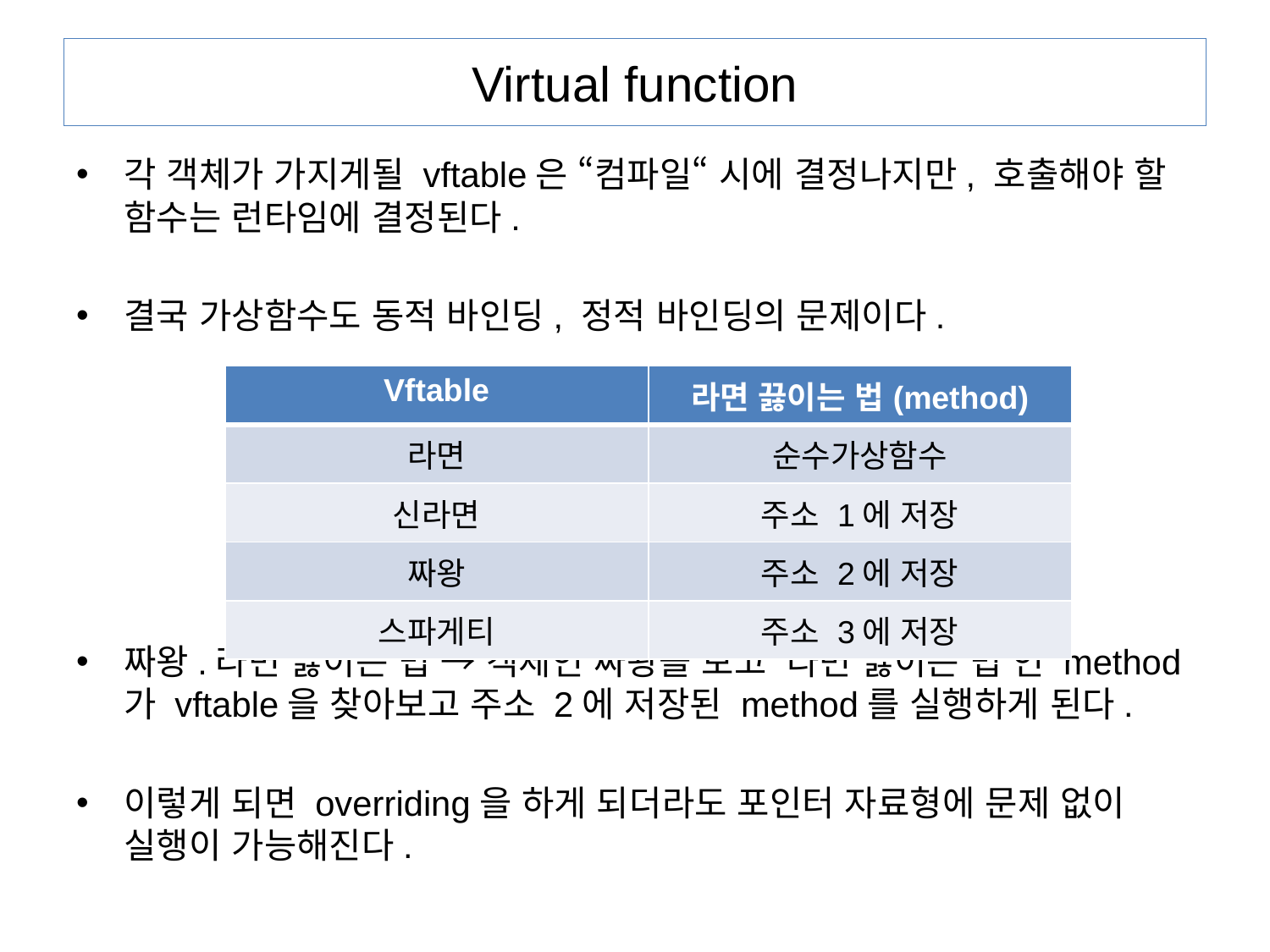

# Virtual function
각 객체가 가지게될 vftable은 “컴파일“ 시에 결정나지만, 호출해야 할 함수는 런타임에 결정된다.

결국 가상함수도 동적 바인딩, 정적 바인딩의 문제이다.

짜왕.라면 끓이는 법 → 객체인 짜왕을 보고 ‘라면 끓이는 법’인 method가 vftable을 찾아보고 주소 2에 저장된 method를 실행하게 된다.

이렇게 되면 overriding을 하게 되더라도 포인터 자료형에 문제 없이 실행이 가능해진다.

| Vftable | 라면 끓이는 법(method) |
| --- | --- |
| 라면 | 순수가상함수 |
| 신라면 | 주소 1에 저장 |
| 짜왕 | 주소 2에 저장 |
| 스파게티 | 주소 3에 저장 |